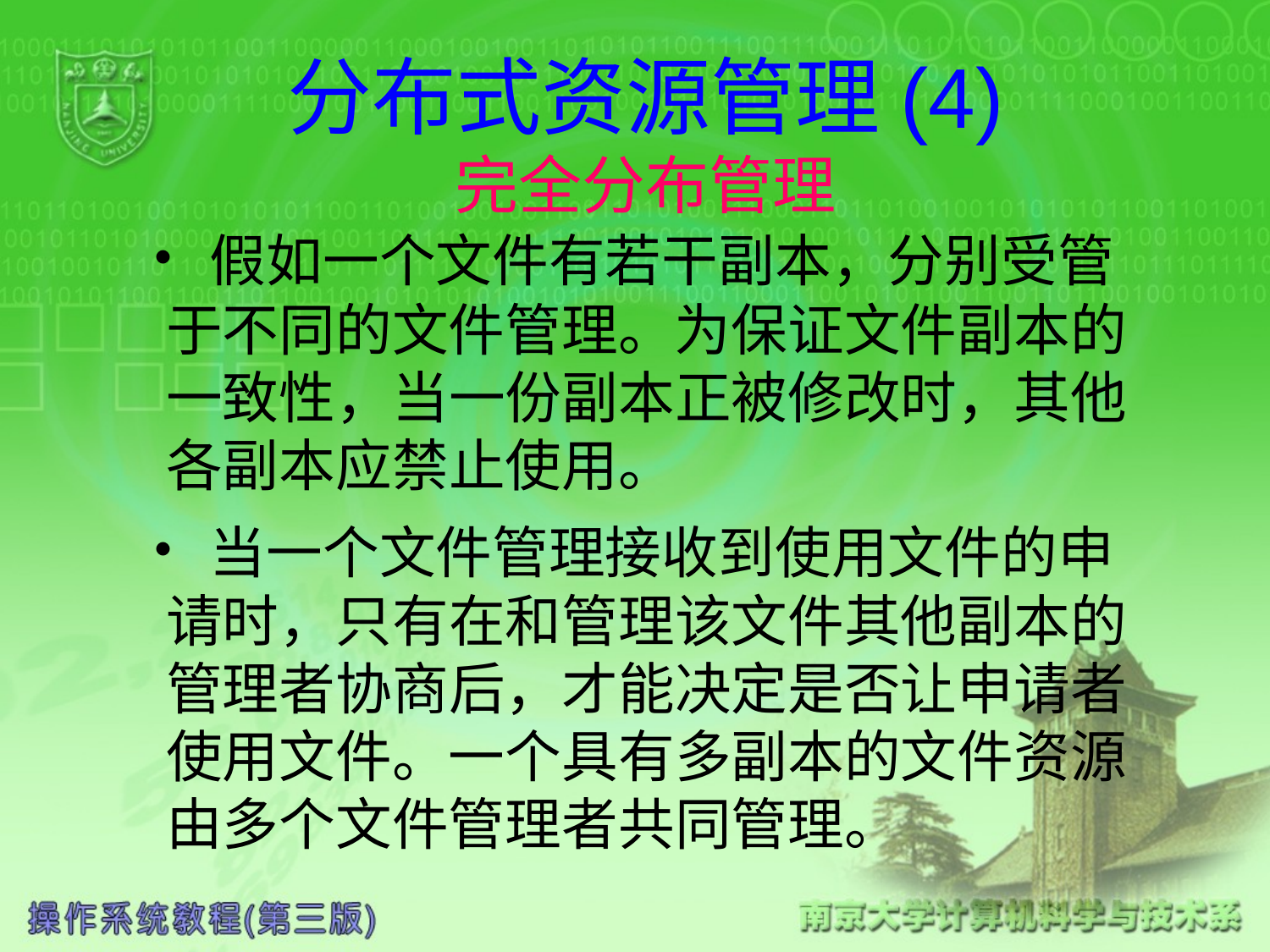

# 分布式资源管理(4) 完全分布管理
 •假如一个文件有若干副本，分别受管于不同的文件管理。为保证文件副本的一致性，当一份副本正被修改时，其他各副本应禁止使用。
 •当一个文件管理接收到使用文件的申请时，只有在和管理该文件其他副本的管理者协商后，才能决定是否让申请者使用文件。一个具有多副本的文件资源由多个文件管理者共同管理。